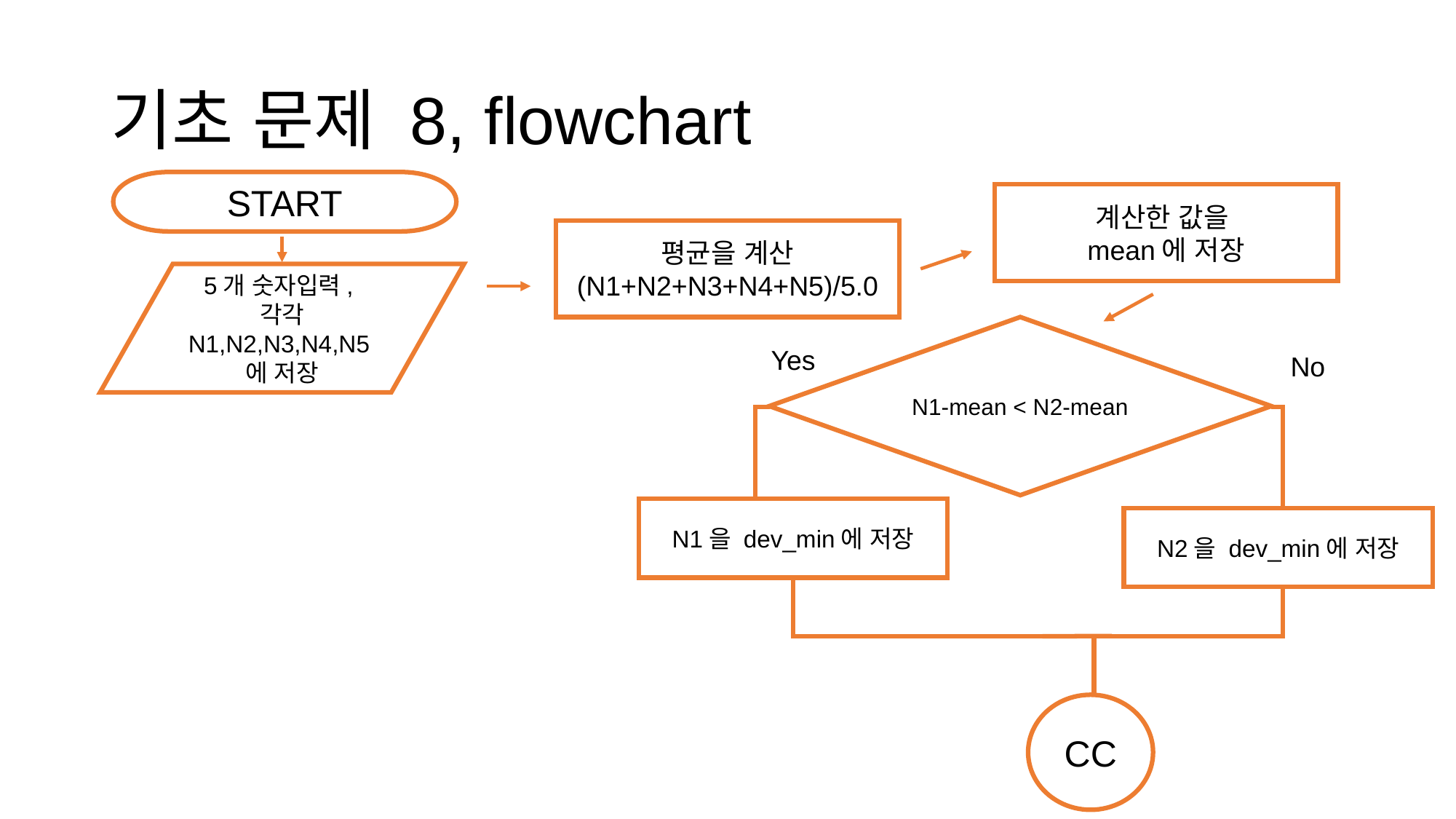

# 기초 문제 8, flowchart
START
5개 숫자입력,
각각 N1,N2,N3,N4,N5에 저장
계산한 값을
mean에 저장
평균을 계산
(N1+N2+N3+N4+N5)/5.0
N1-mean < N2-mean
Yes
No
N1을 dev_min에 저장
N2을 dev_min에 저장
CC